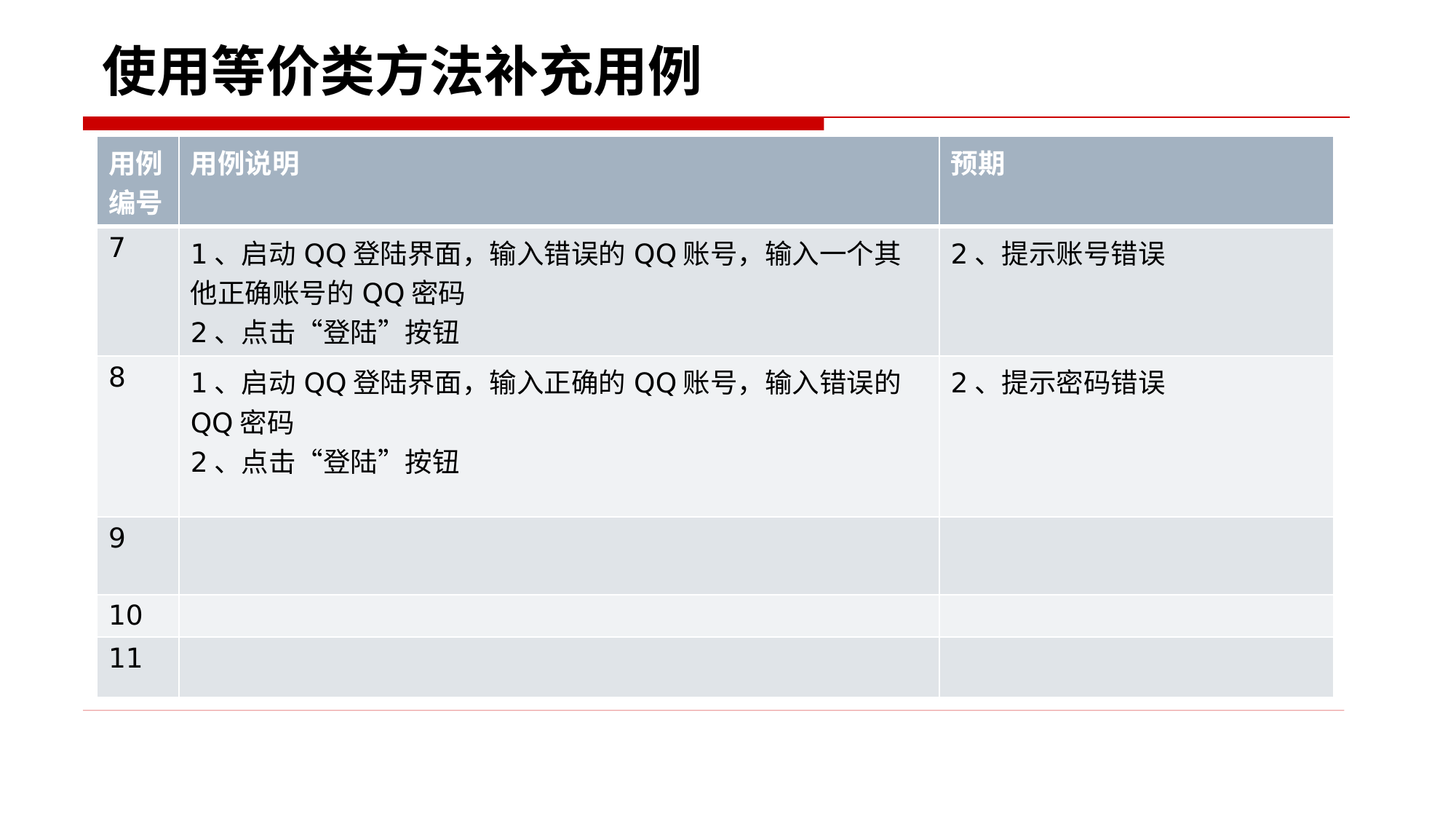

使用等价类方法补充用例

| 用例编号 | 用例说明 | 预期 |
| --- | --- | --- |
| 7 | 1、启动QQ登陆界面，输入错误的QQ账号，输入一个其他正确账号的QQ密码 2、点击“登陆”按钮 | 2、提示账号错误 |
| 8 | 1、启动QQ登陆界面，输入正确的QQ账号，输入错误的QQ密码 2、点击“登陆”按钮 | 2、提示密码错误 |
| 9 |  |  |
| 10 |  |  |
| 11 |  |  |